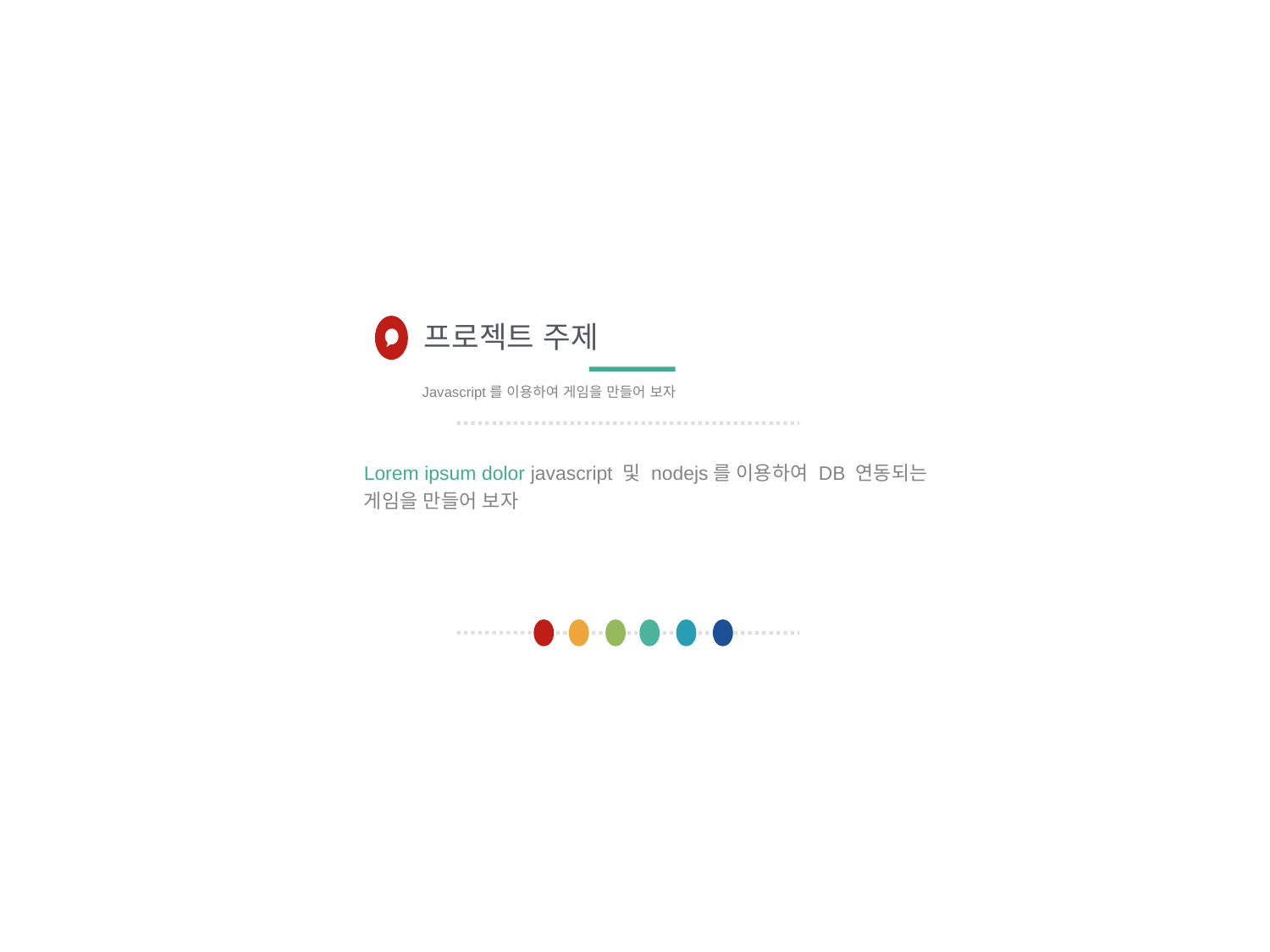

프로젝트 주제

Javascript를 이용하여 게임을 만들어 보자

Lorem ipsum dolor javascript 및 nodejs를 이용하여 DB 연동되는 게임을 만들어 보자